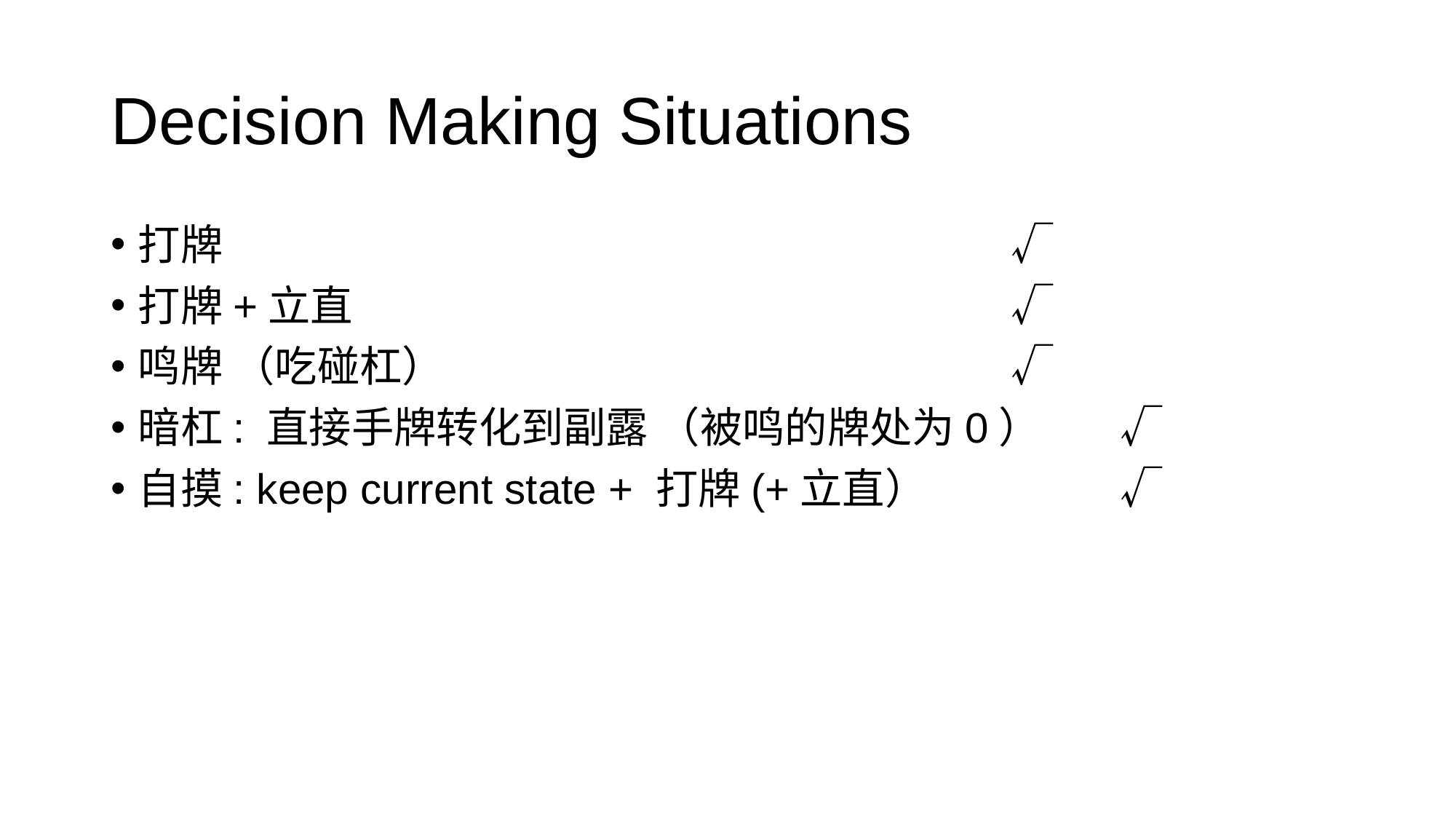

# Decision Making Situations
打牌                         	 					√
打牌+立直		 					√
鸣牌 （吃碰杠）	 					√
暗杠: 直接手牌转化到副露 （被鸣的牌处为0） 	√
自摸: keep current state + 打牌(+立直）		√